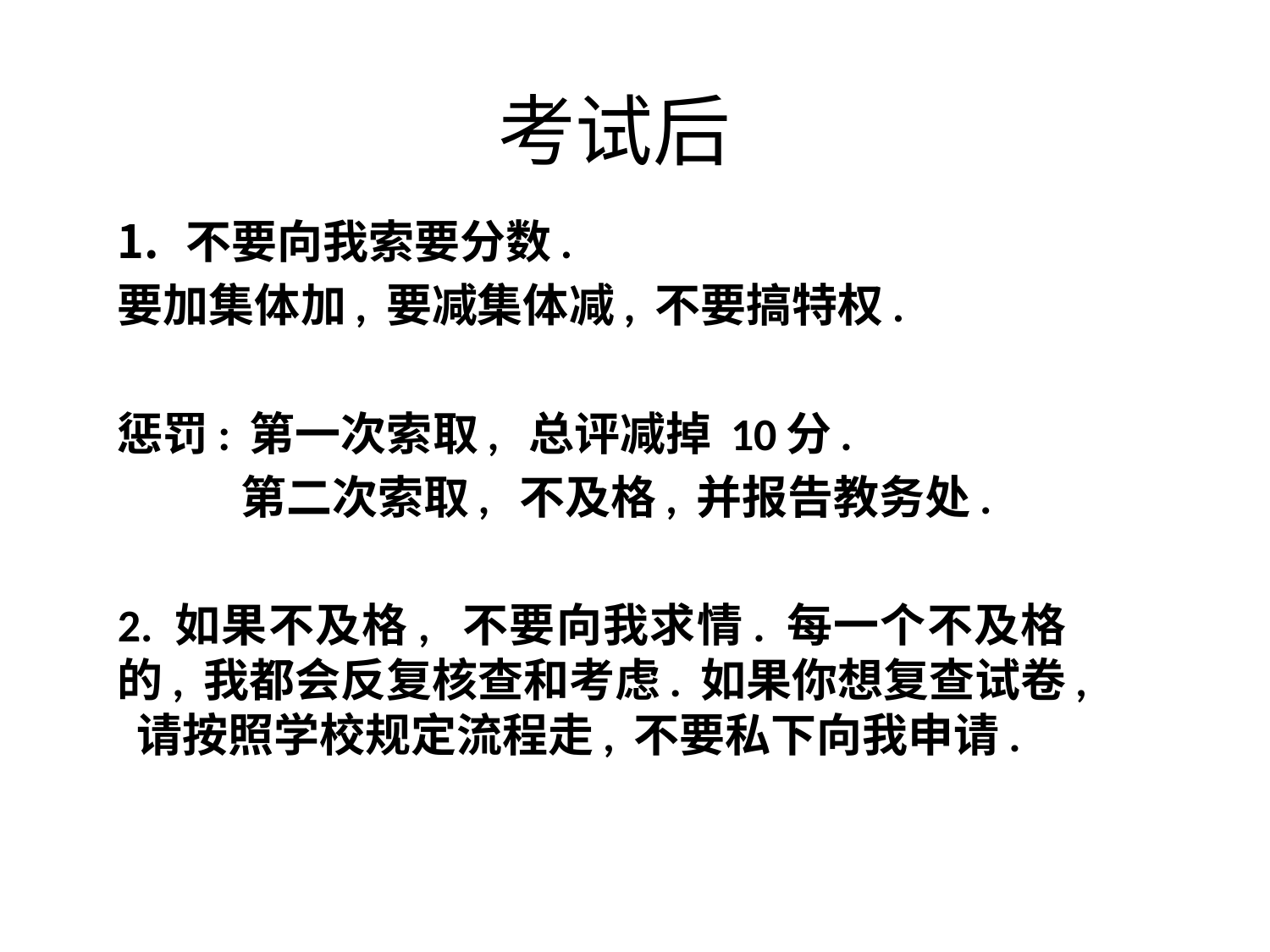

# 考试后
不要向我索要分数.
要加集体加, 要减集体减, 不要搞特权.

惩罚: 第一次索取,  总评减掉 10分.
           第二次索取,  不及格, 并报告教务处.

2. 如果不及格,  不要向我求情. 每一个不及格的, 我都会反复核查和考虑. 如果你想复查试卷, 请按照学校规定流程走, 不要私下向我申请.